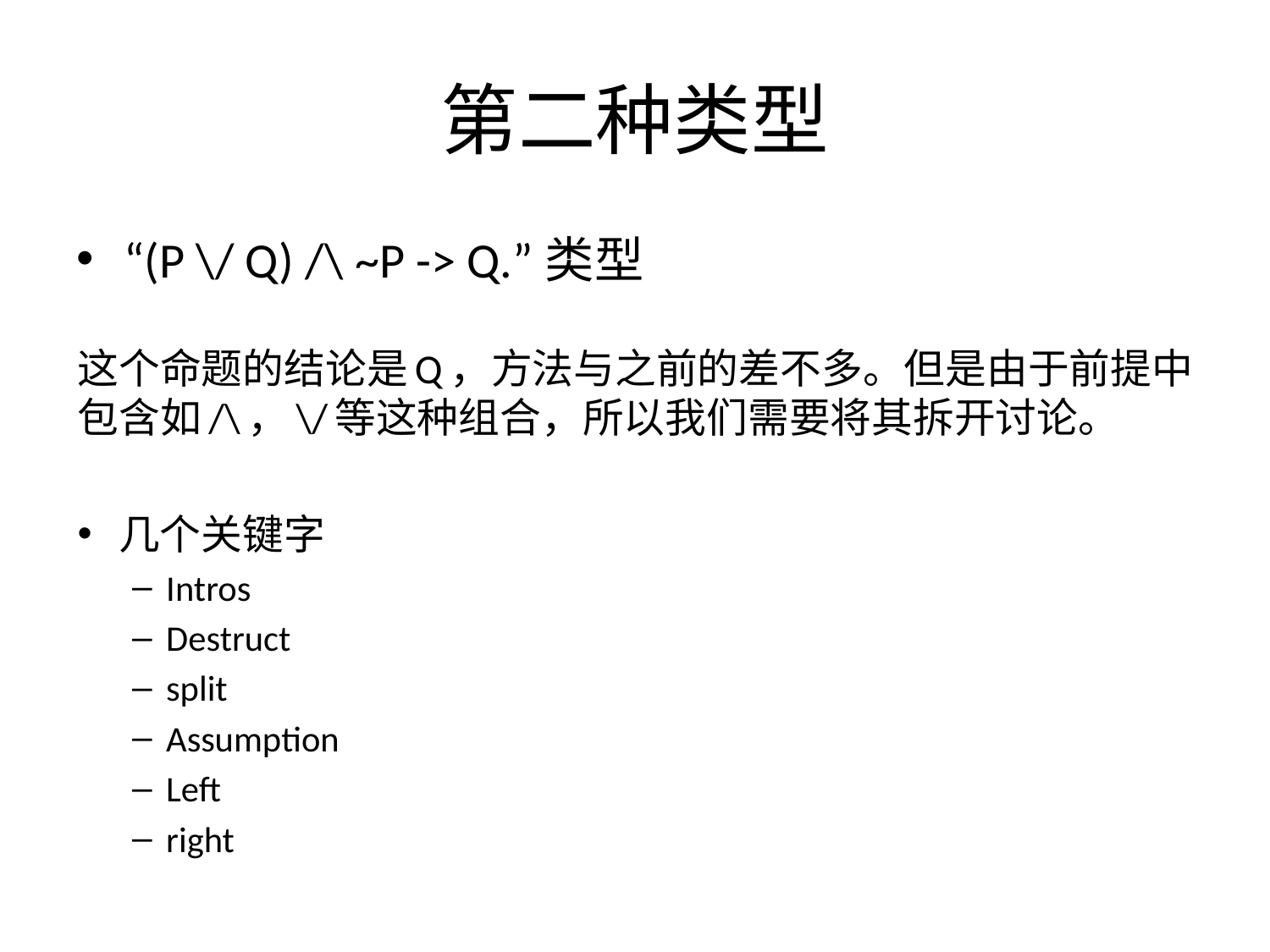

# 第二种类型
“(P \/ Q) /\ ~P -> Q.”类型

这个命题的结论是Q，方法与之前的差不多。但是由于前提中包含如/\，\/等这种组合，所以我们需要将其拆开讨论。
几个关键字
Intros
Destruct
split
Assumption
Left
right